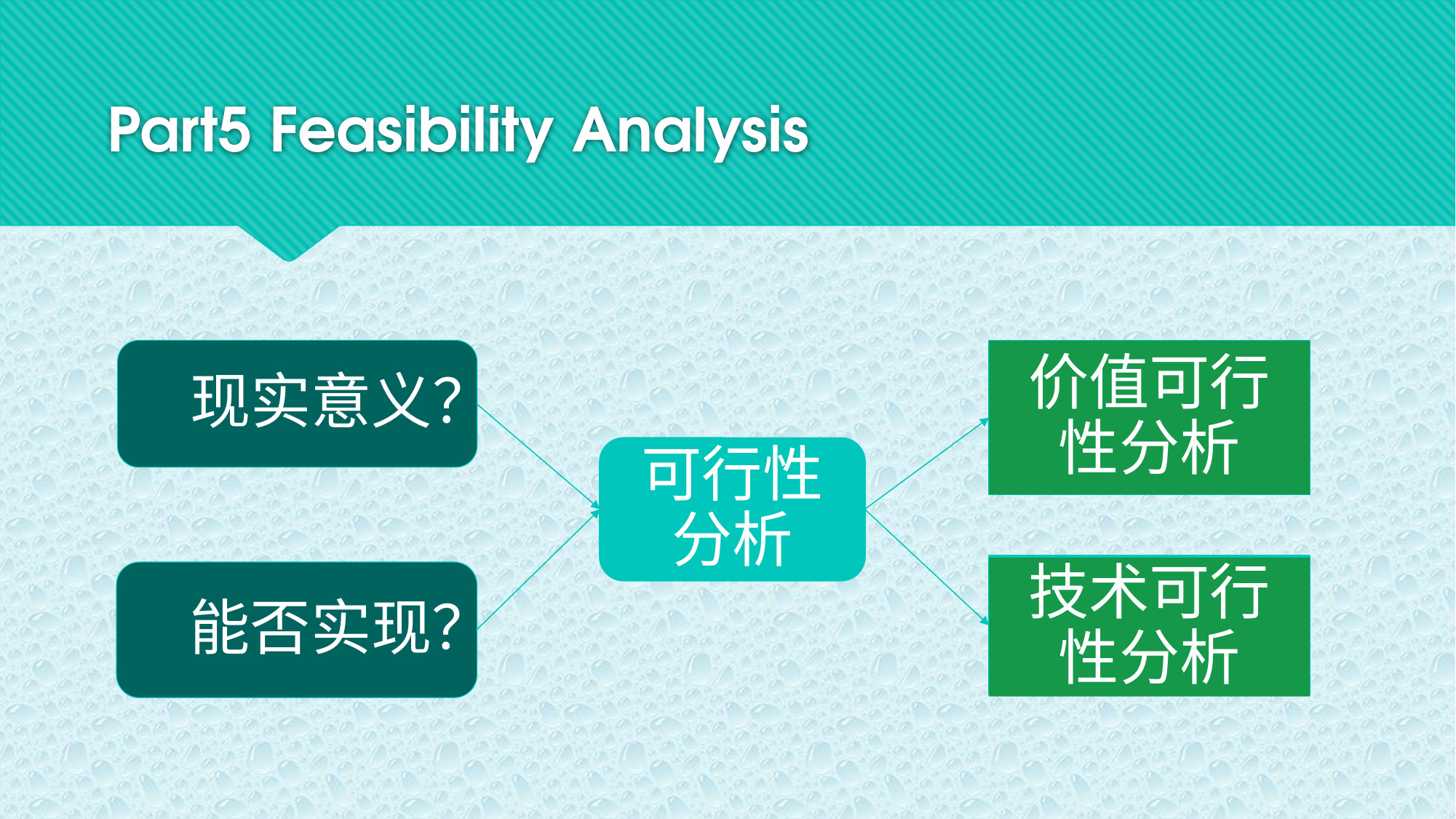

# Part5 Feasibility Analysis

 现实意义？

价值可行性分析

可行性分析

技术可行性分析

 能否实现？